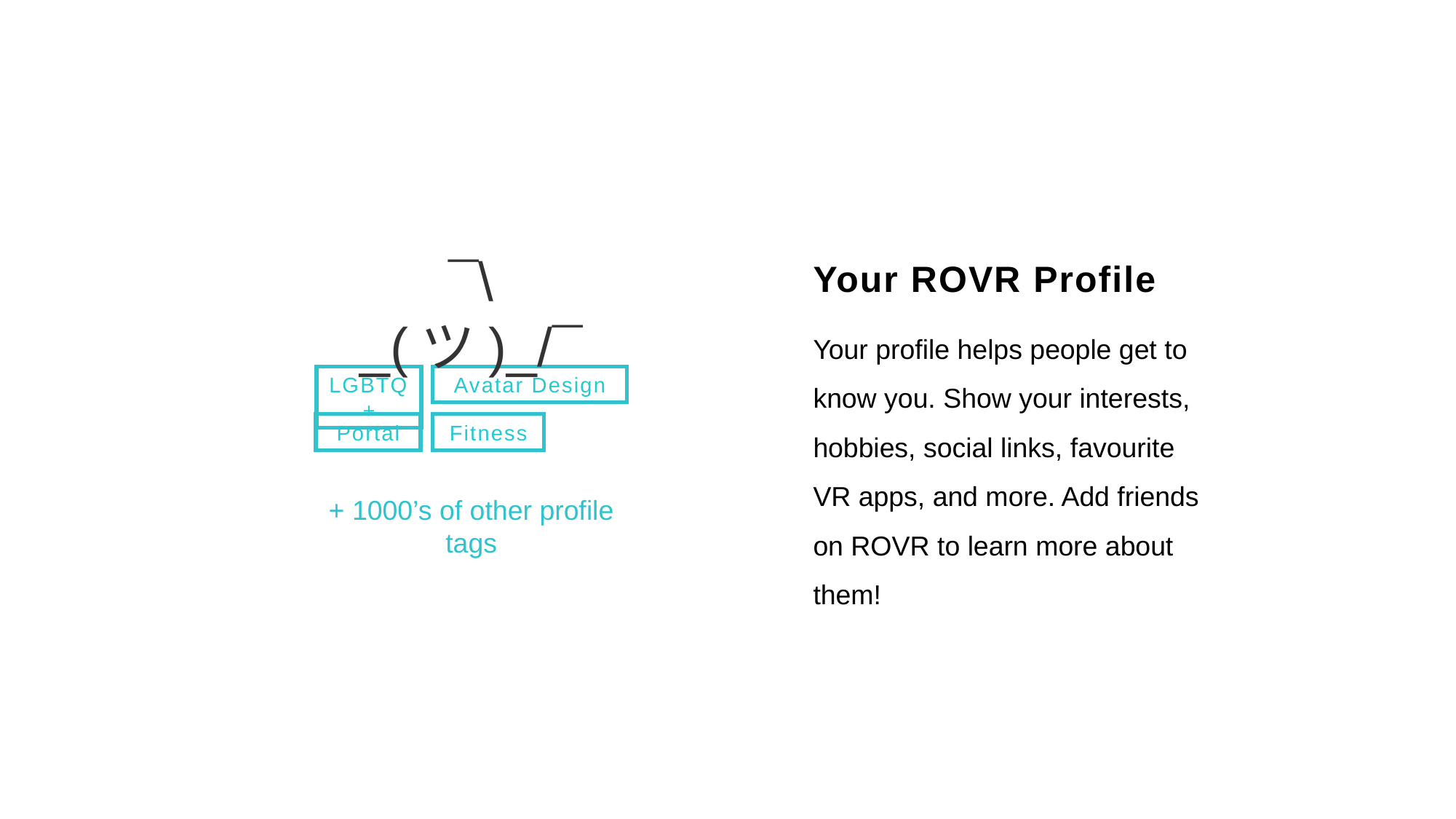

¯\_(ツ)_/¯
Your ROVR Profile
Your profile helps people get to know you. Show your interests, hobbies, social links, favourite VR apps, and more. Add friends on ROVR to learn more about them!
LGBTQ+
Avatar Design
Fitness
Portal
+ 1000’s of other profile tags